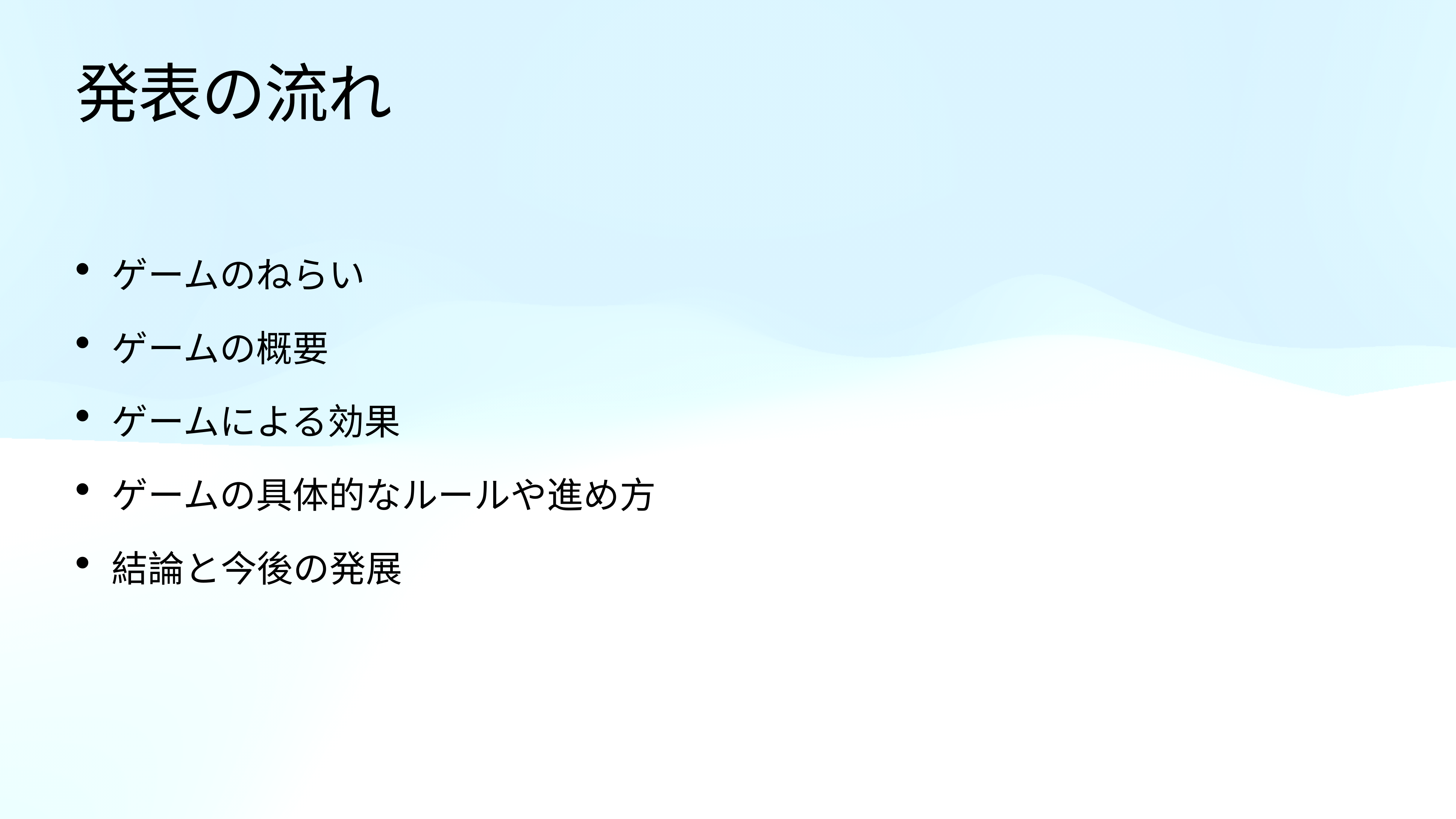

# 発表の流れ
ゲームのねらい
ゲームの概要
ゲームによる効果
ゲームの具体的なルールや進め方
結論と今後の発展